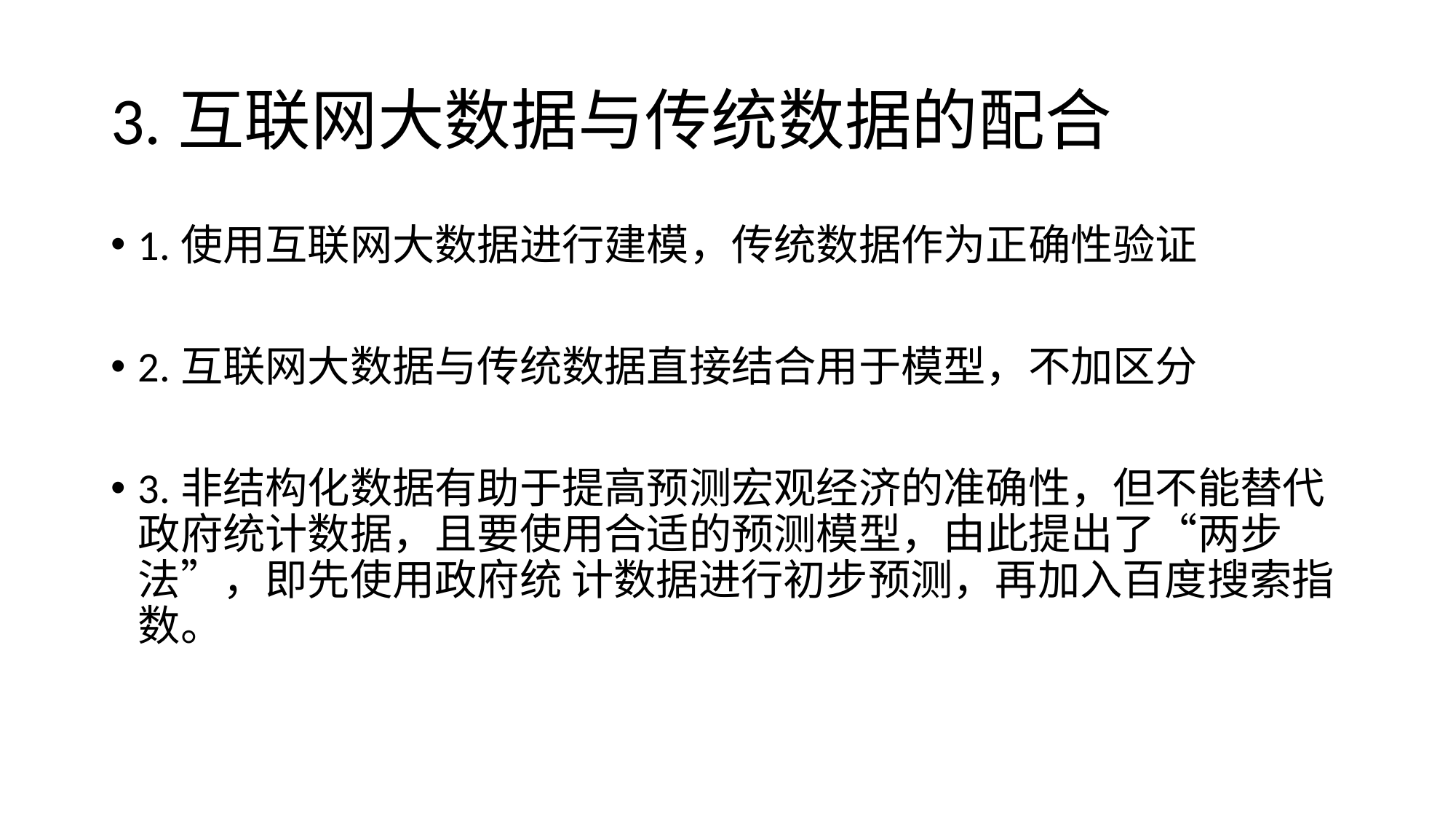

# 3.互联网大数据与传统数据的配合
1.使用互联网大数据进行建模，传统数据作为正确性验证

2.互联网大数据与传统数据直接结合用于模型，不加区分

3.非结构化数据有助于提高预测宏观经济的准确性，但不能替代政府统计数据，且要使用合适的预测模型，由此提出了“两步法”，即先使用政府统 计数据进行初步预测，再加入百度搜索指数。